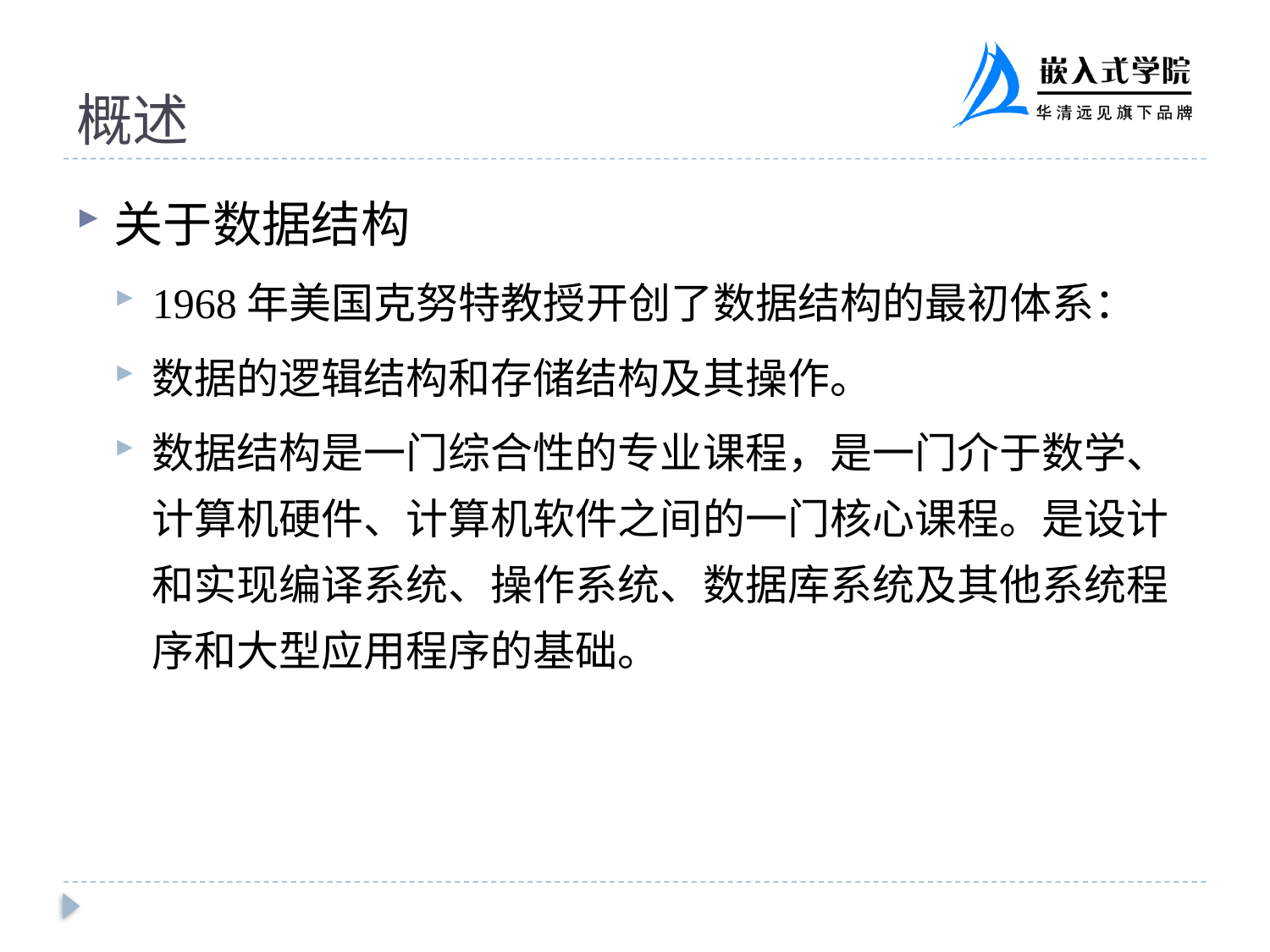

# 概述
关于数据结构
1968年美国克努特教授开创了数据结构的最初体系：
数据的逻辑结构和存储结构及其操作。
数据结构是一门综合性的专业课程，是一门介于数学、计算机硬件、计算机软件之间的一门核心课程。是设计和实现编译系统、操作系统、数据库系统及其他系统程序和大型应用程序的基础。
3